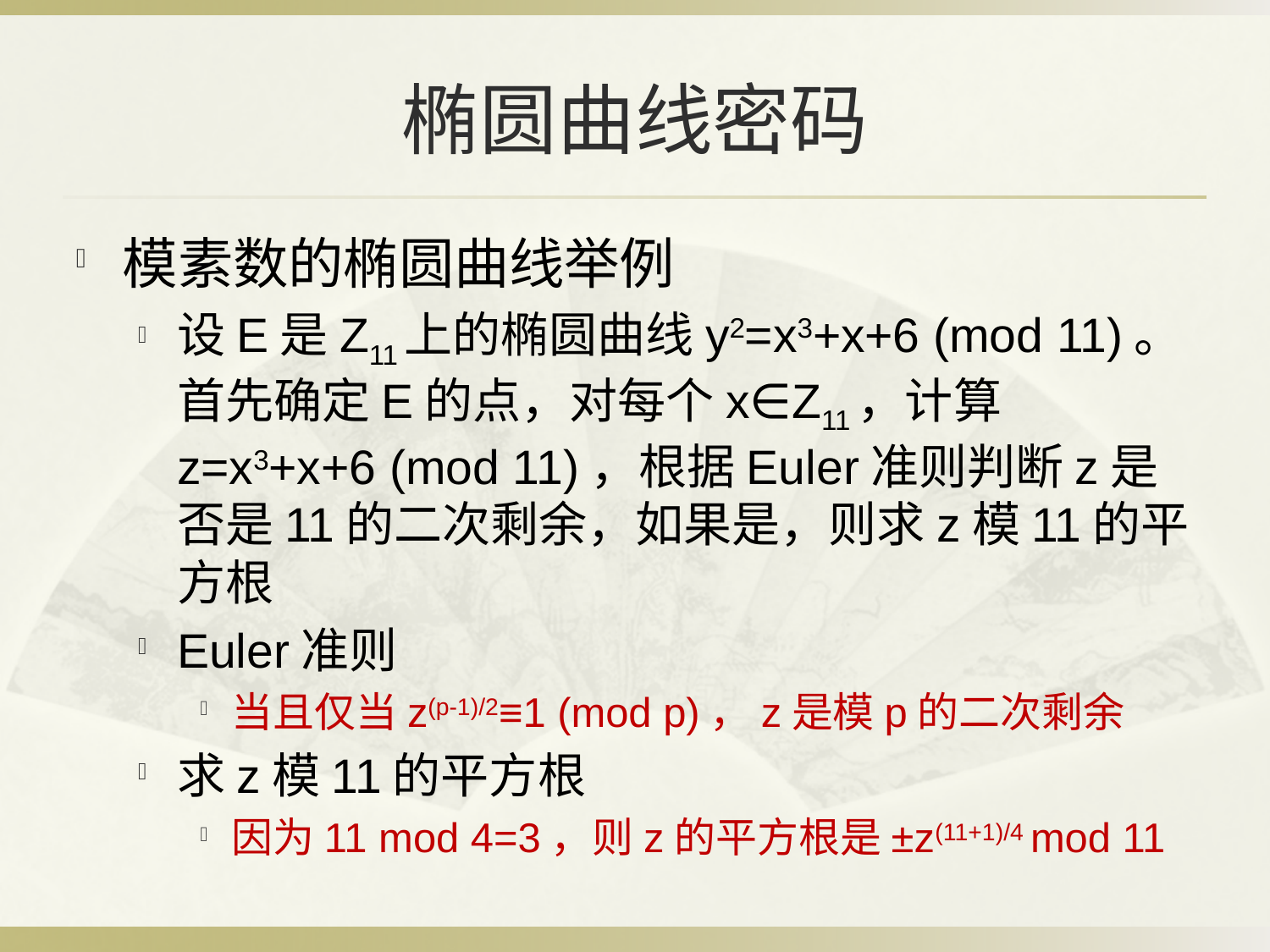

# 椭圆曲线密码
模素数的椭圆曲线举例
设E是Z11上的椭圆曲线y2=x3+x+6 (mod 11)。首先确定E的点，对每个x∈Z11，计算z=x3+x+6 (mod 11)，根据Euler准则判断z是否是11的二次剩余，如果是，则求z模11的平方根
Euler准则
当且仅当z(p-1)/2≡1 (mod p)，z是模p的二次剩余
求z模11的平方根
因为11 mod 4=3，则z的平方根是±z(11+1)/4 mod 11